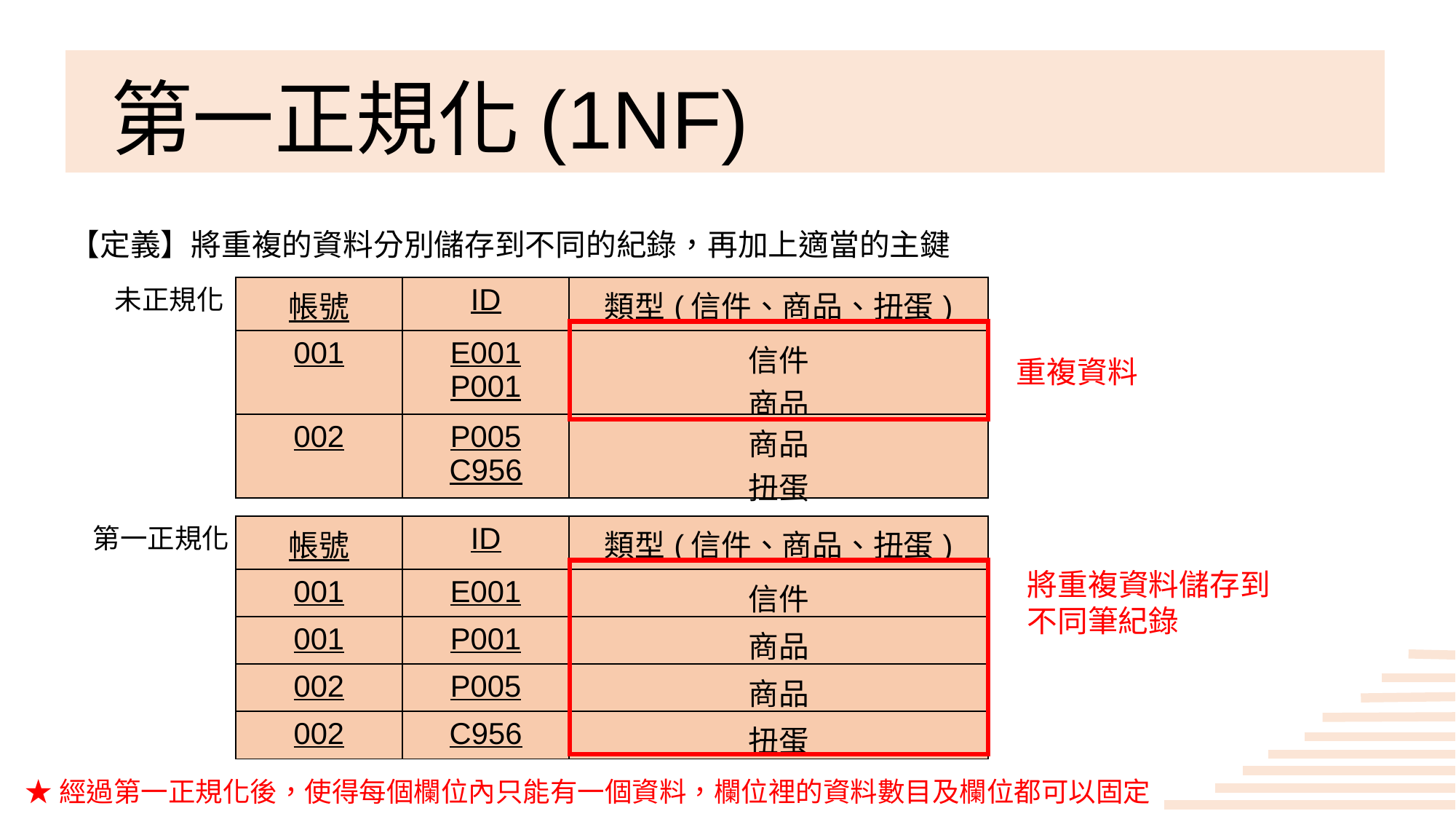

# 第一正規化(1NF)
【定義】將重複的資料分別儲存到不同的紀錄，再加上適當的主鍵
未正規化
| 帳號 | ID | 類型(信件、商品、扭蛋) |
| --- | --- | --- |
| 001 | E001 P001 | 信件 商品 |
| 002 | P005 C956 | 商品 扭蛋 |

重複資料
第一正規化
| 帳號 | ID | 類型(信件、商品、扭蛋) |
| --- | --- | --- |
| 001 | E001 | 信件 |
| 001 | P001 | 商品 |
| 002 | P005 | 商品 |
| 002 | C956 | 扭蛋 |

將重複資料儲存到
不同筆紀錄
★經過第一正規化後，使得每個欄位內只能有一個資料，欄位裡的資料數目及欄位都可以固定